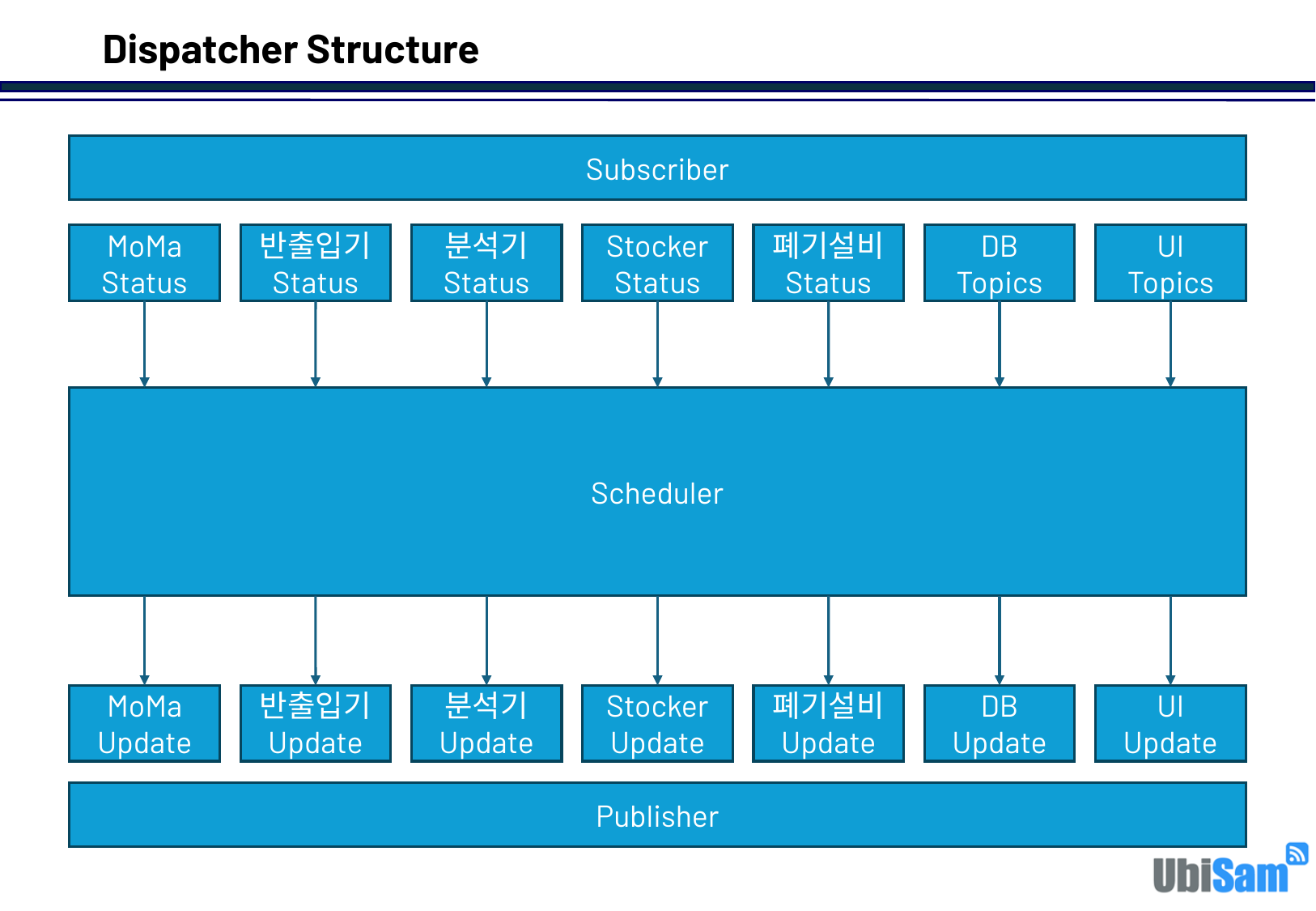

# Dispatcher Structure
Subscriber
MoMa
Status
반출입기
Status
분석기
Status
Stocker
Status
폐기설비
Status
DB
Topics
UI
Topics
Scheduler

MoMa
Update
반출입기
Update
분석기
Update
Stocker
Update
폐기설비
Update
DB
Update
UI
Update
Publisher